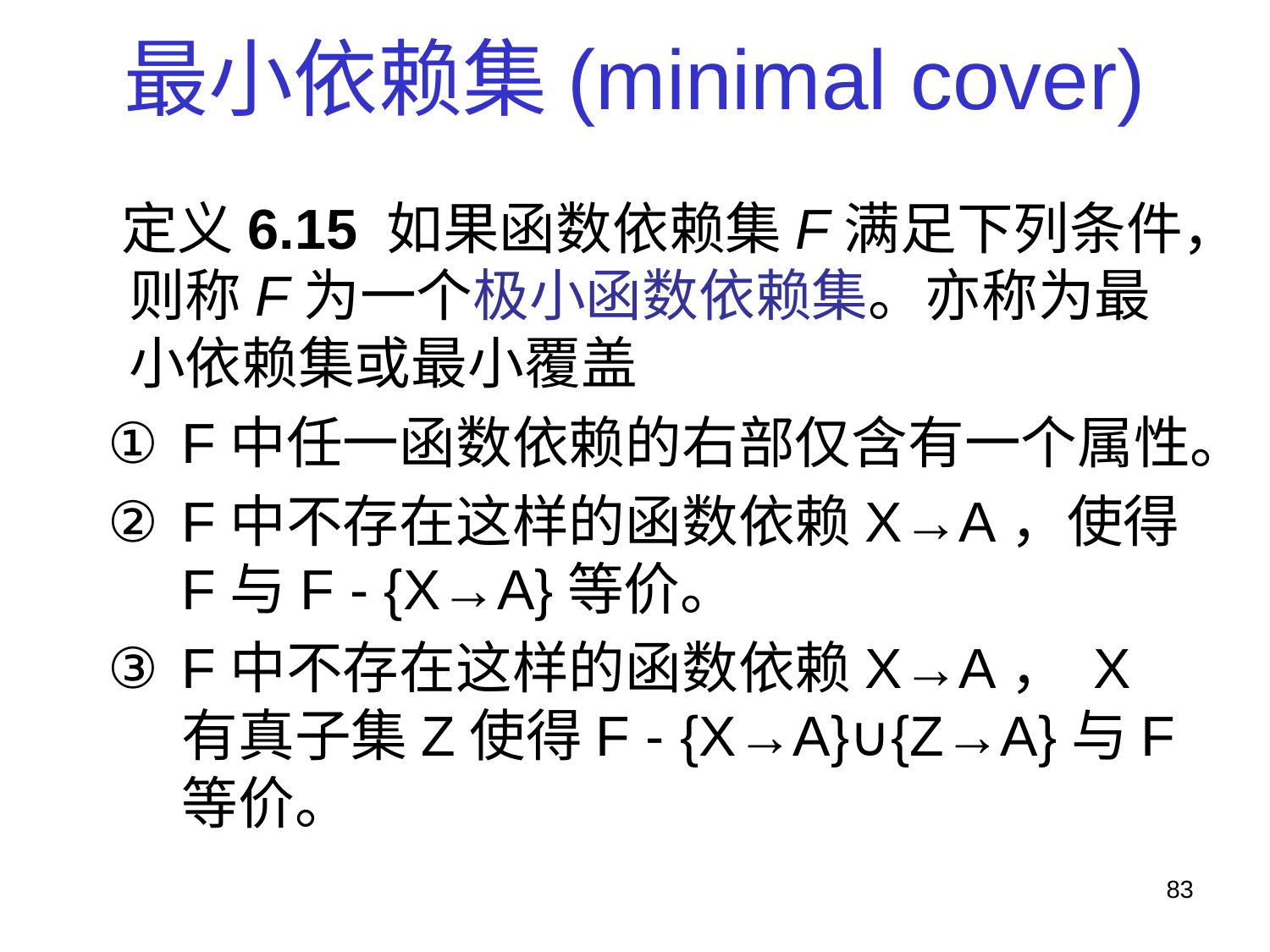

# 最小依赖集(minimal cover)
     定义6.15 如果函数依赖集F满足下列条件，则称F为一个极小函数依赖集。亦称为最小依赖集或最小覆盖
F中任一函数依赖的右部仅含有一个属性。
F中不存在这样的函数依赖X→A，使得F与F - {X→A}等价。
F中不存在这样的函数依赖X→A， X有真子集Z使得F - {X→A}∪{Z→A}与F等价。
83